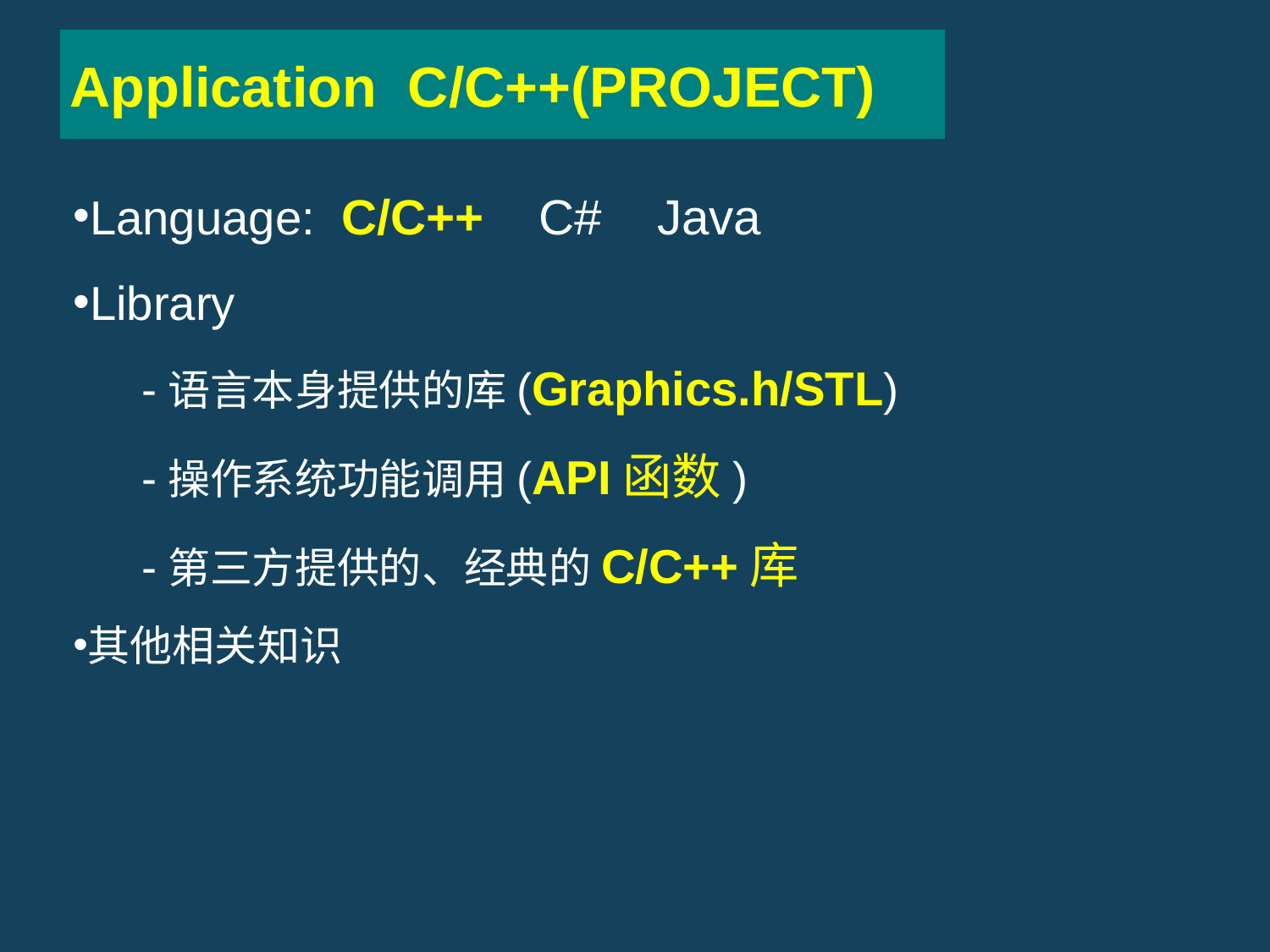

# Application  C/C++(PROJECT)
Language:  C/C++    C#    Java
Library
-语言本身提供的库(Graphics.h/STL)
-操作系统功能调用(API函数)
-第三方提供的、经典的C/C++库
其他相关知识